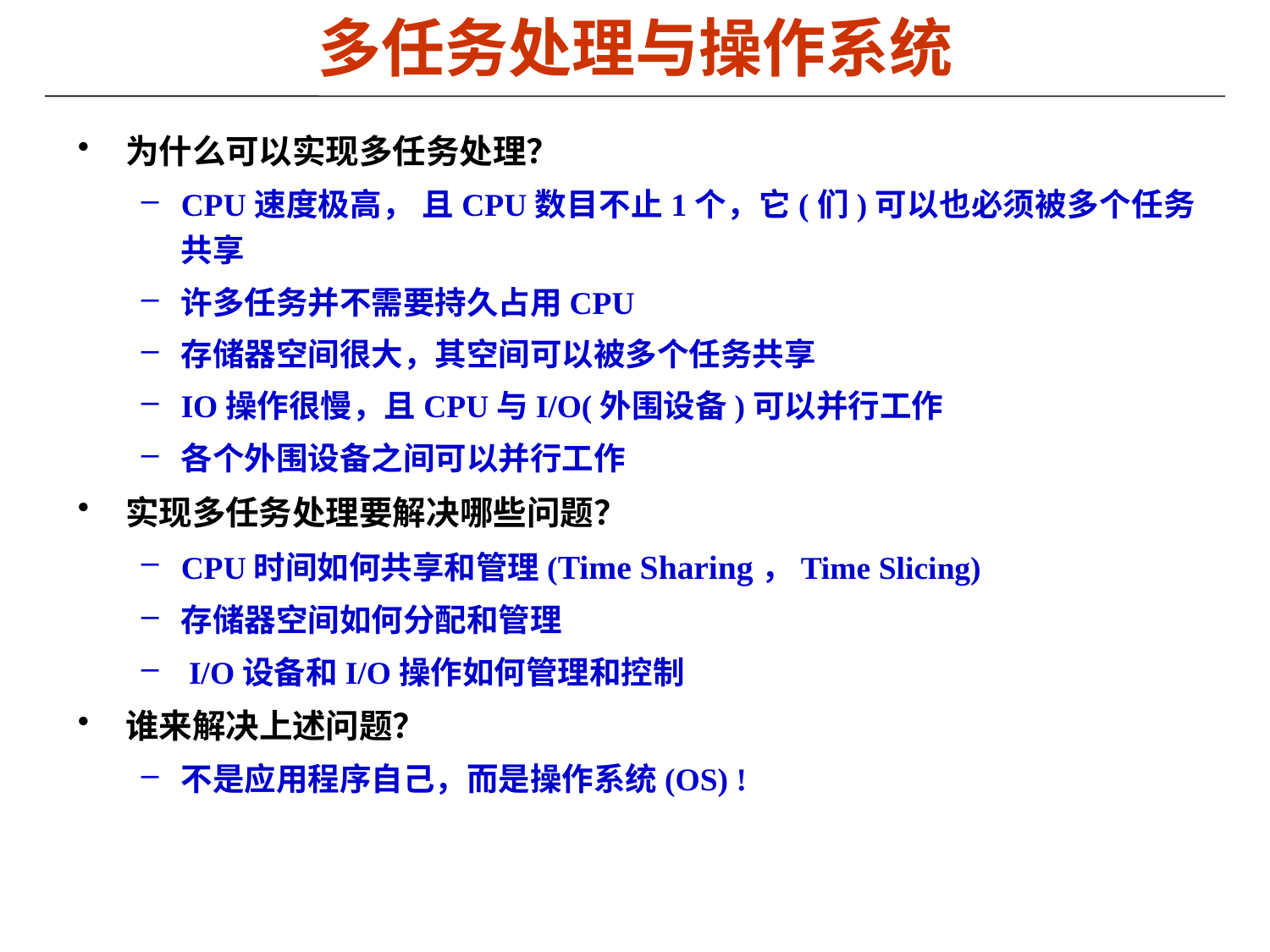

# 多任务处理与操作系统
为什么可以实现多任务处理？
CPU速度极高， 且CPU数目不止1个，它(们)可以也必须被多个任务共享
许多任务并不需要持久占用CPU
存储器空间很大，其空间可以被多个任务共享
IO操作很慢，且CPU与I/O(外围设备)可以并行工作
各个外围设备之间可以并行工作
实现多任务处理要解决哪些问题？
CPU时间如何共享和管理(Time Sharing，Time Slicing)
存储器空间如何分配和管理
 I/O设备和I/O操作如何管理和控制
谁来解决上述问题？
不是应用程序自己，而是操作系统(OS) !